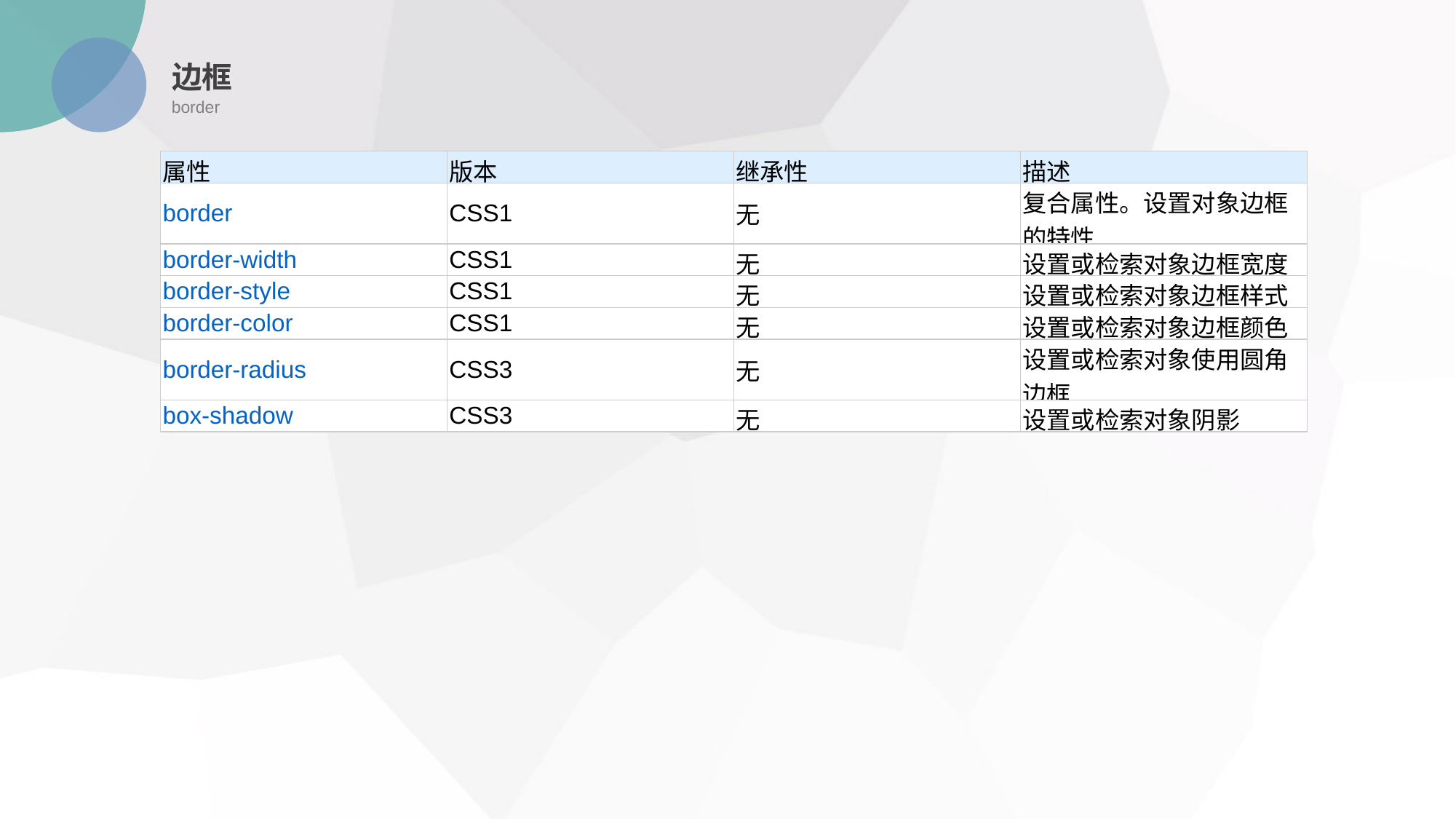

边框
border
| 属性 | 版本 | 继承性 | 描述 |
| --- | --- | --- | --- |
| border | CSS1 | 无 | 复合属性。设置对象边框的特性 |
| border-width | CSS1 | 无 | 设置或检索对象边框宽度 |
| border-style | CSS1 | 无 | 设置或检索对象边框样式 |
| border-color | CSS1 | 无 | 设置或检索对象边框颜色 |
| border-radius | CSS3 | 无 | 设置或检索对象使用圆角边框 |
| box-shadow | CSS3 | 无 | 设置或检索对象阴影 |